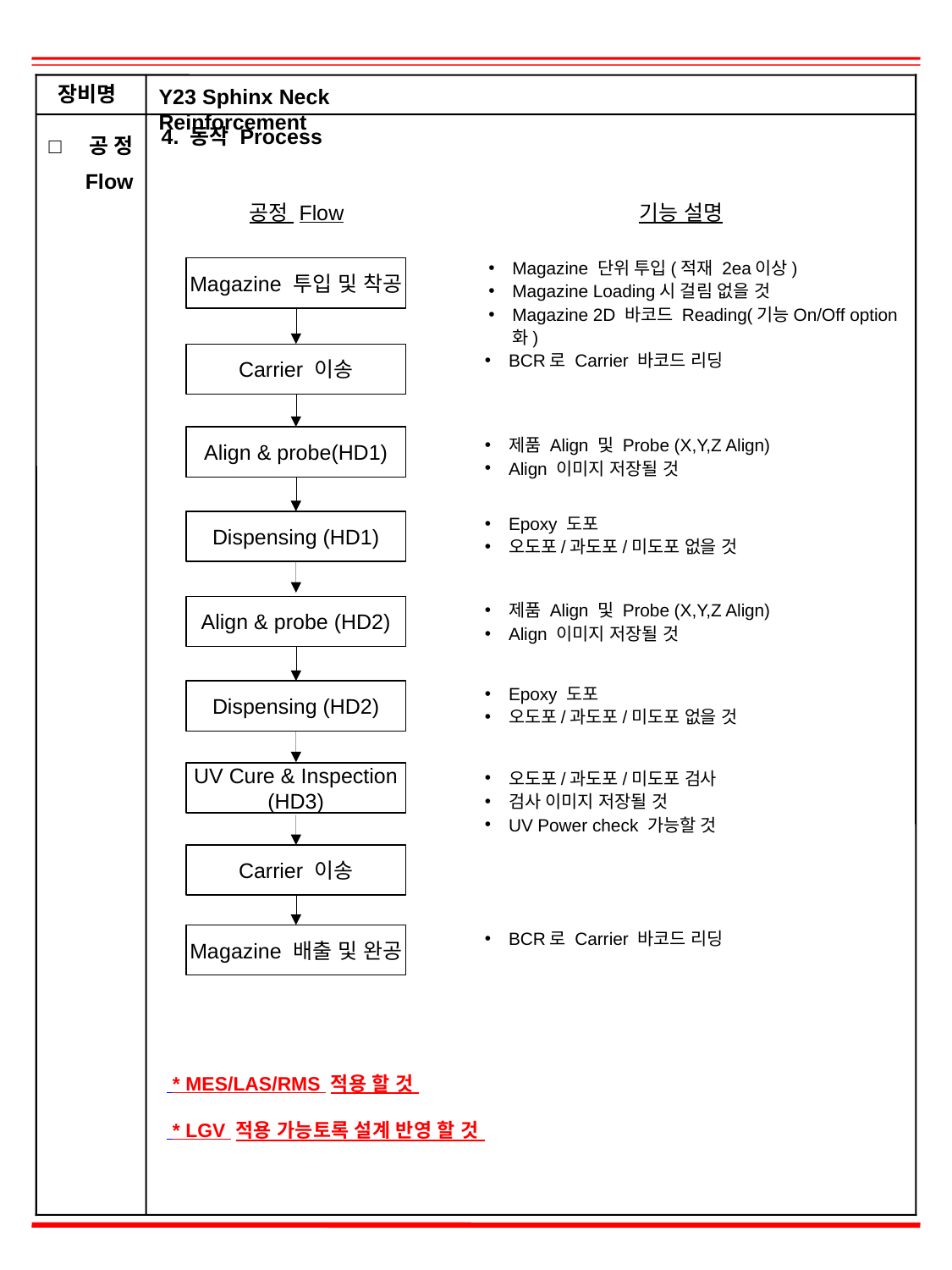

장비명
4. 동작 Process
□
공 정
Flow
공정 Flow
기능 설명
Magazine 단위 투입(적재 2ea이상)
Magazine Loading시 걸림 없을 것
Magazine 2D 바코드 Reading(기능On/Off option화)
Magazine 투입 및 착공
Carrier 이송
BCR로 Carrier 바코드 리딩
Align & probe(HD1)
제품 Align 및 Probe (X,Y,Z Align)
Align 이미지 저장될 것
Epoxy 도포
오도포/과도포/미도포 없을 것
Dispensing (HD1)
Align & probe (HD2)
제품 Align 및 Probe (X,Y,Z Align)
Align 이미지 저장될 것
Epoxy 도포
오도포/과도포/미도포 없을 것
Dispensing (HD2)
UV Cure & Inspection
(HD3)
오도포/과도포/미도포 검사
검사 이미지 저장될 것
UV Power check 가능할 것
Carrier 이송
Magazine 배출 및 완공
BCR로 Carrier 바코드 리딩
 * MES/LAS/RMS 적용 할 것
 * LGV 적용 가능토록 설계 반영 할 것